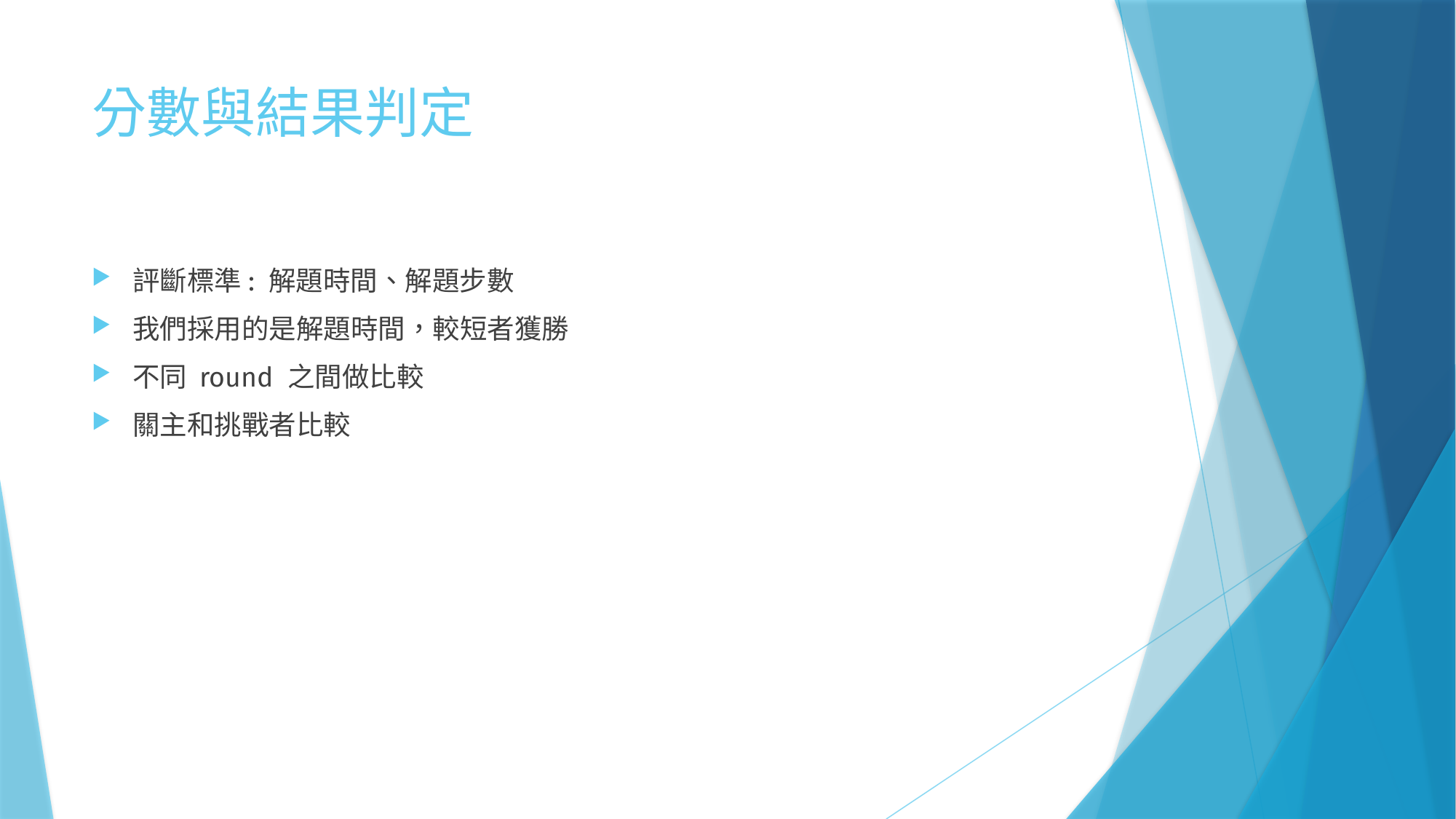

# 分數與結果判定
評斷標準: 解題時間、解題步數
我們採用的是解題時間，較短者獲勝
不同 round 之間做比較
關主和挑戰者比較